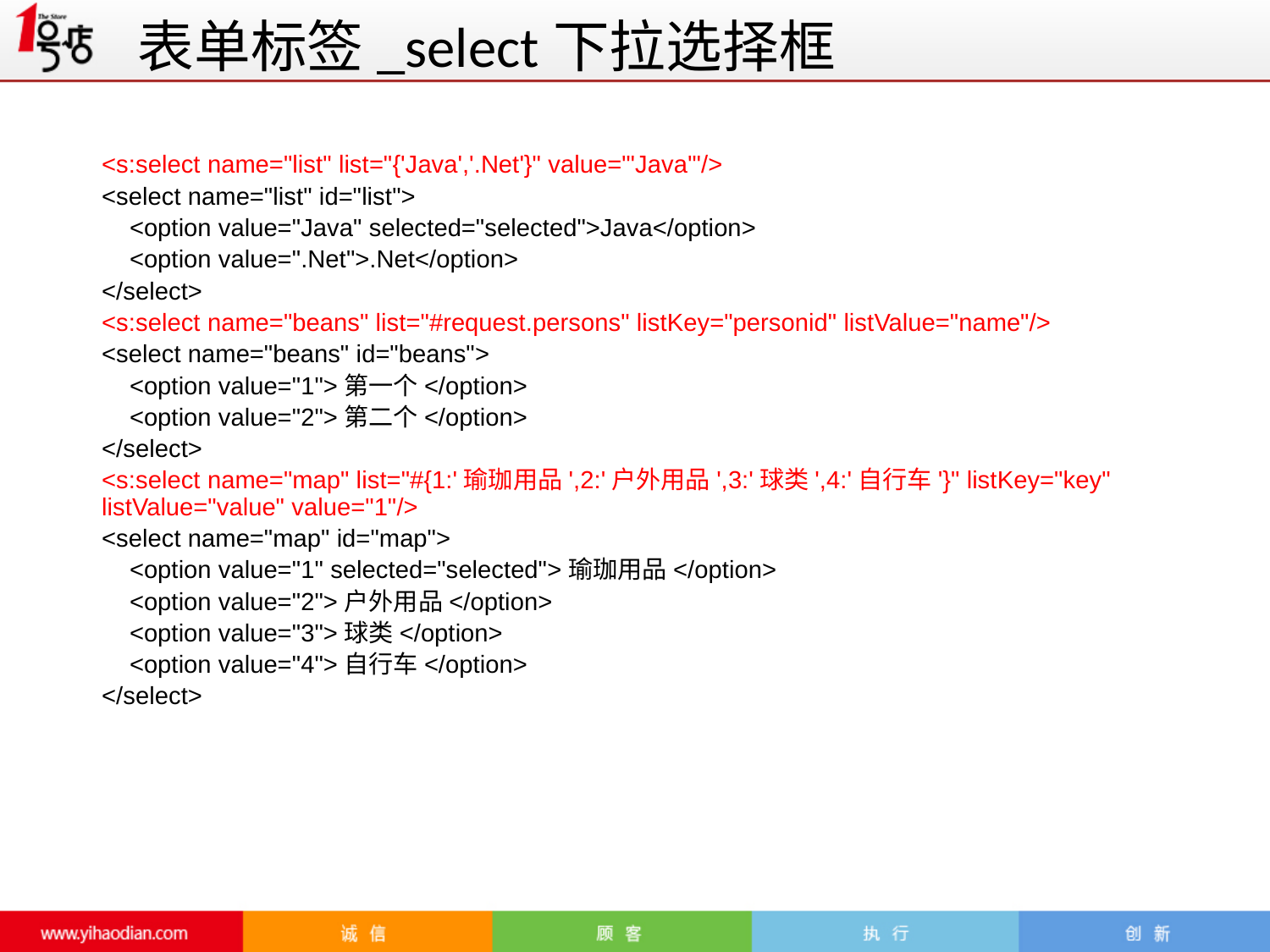

# 表单标签_select下拉选择框
<s:select name="list" list="{'Java','.Net'}" value="'Java'"/>
<select name="list" id="list">
    <option value="Java" selected="selected">Java</option>
    <option value=".Net">.Net</option>
</select>
<s:select name="beans" list="#request.persons" listKey="personid" listValue="name"/>
<select name="beans" id="beans">
    <option value="1">第一个</option>
    <option value="2">第二个</option>
</select>
<s:select name="map" list="#{1:'瑜珈用品',2:'户外用品',3:'球类',4:'自行车'}" listKey="key" listValue="value" value="1"/>
<select name="map" id="map">
    <option value="1" selected="selected">瑜珈用品</option>
    <option value="2">户外用品</option>
    <option value="3">球类</option>
    <option value="4">自行车</option>
</select>